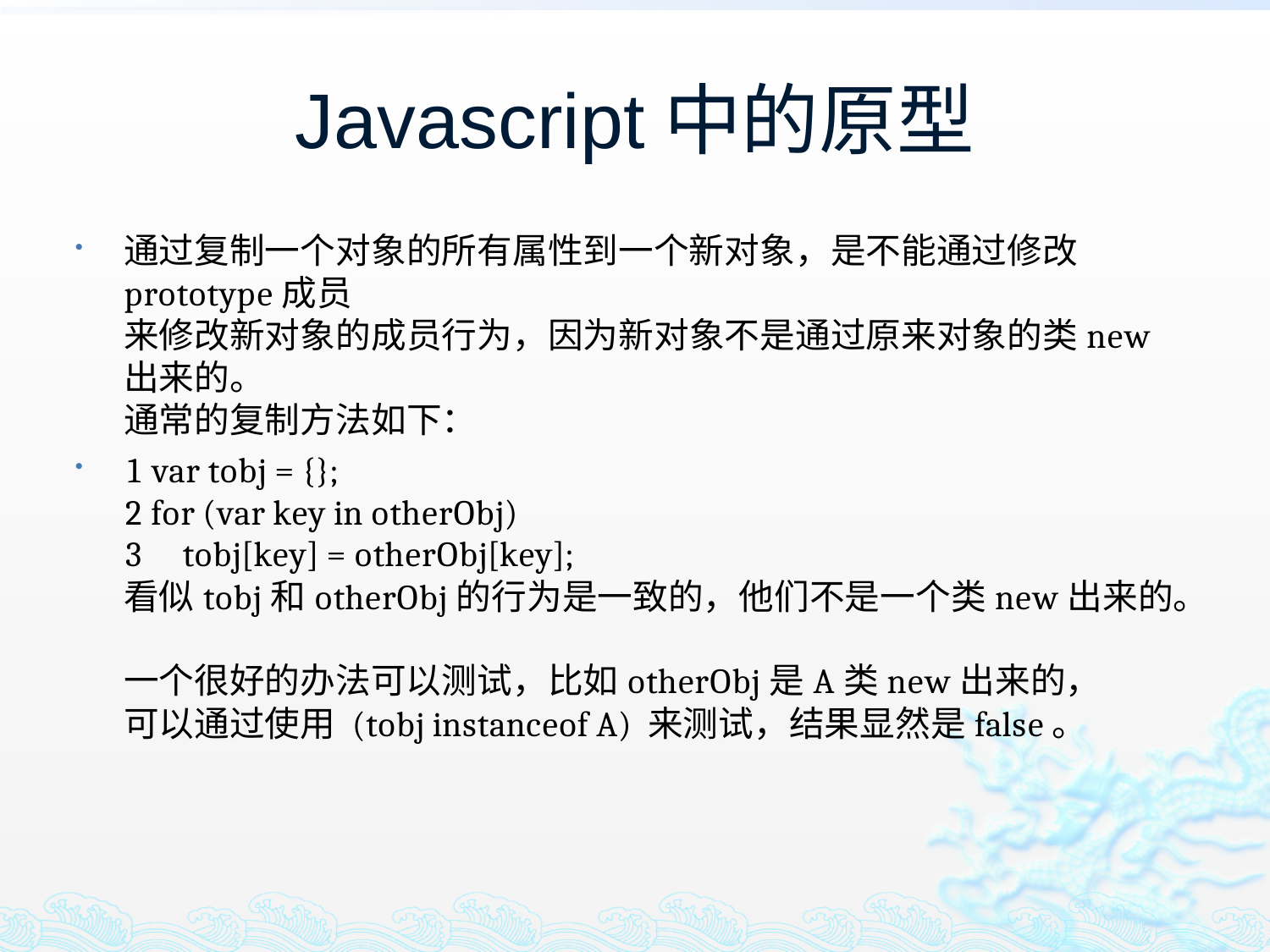

# Javascript中的原型
通过复制一个对象的所有属性到一个新对象，是不能通过修改prototype成员
来修改新对象的成员行为，因为新对象不是通过原来对象的类new出来的。
通常的复制方法如下：
1 var tobj = {};
2 for (var key in otherObj)
3     tobj[key] = otherObj[key];
看似tobj和otherObj的行为是一致的，他们不是一个类new出来的。
一个很好的办法可以测试，比如otherObj是A类new出来的，
可以通过使用 (tobj instanceof A) 来测试，结果显然是false。